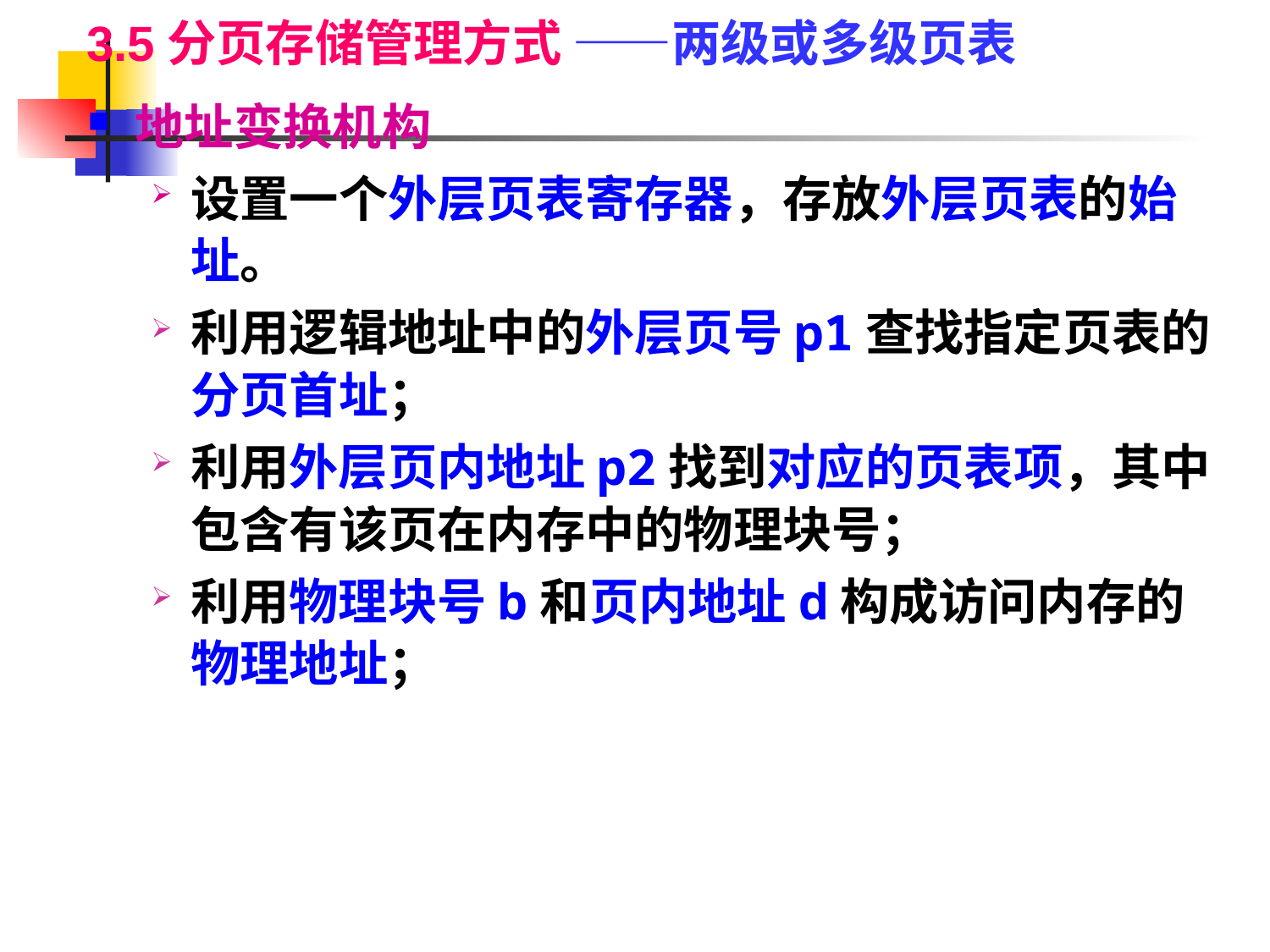

3.5分页存储管理方式 ——两级或多级页表
地址变换机构
设置一个外层页表寄存器，存放外层页表的始址。
利用逻辑地址中的外层页号p1查找指定页表的分页首址；
利用外层页内地址p2找到对应的页表项，其中包含有该页在内存中的物理块号；
利用物理块号b和页内地址d构成访问内存的物理地址；